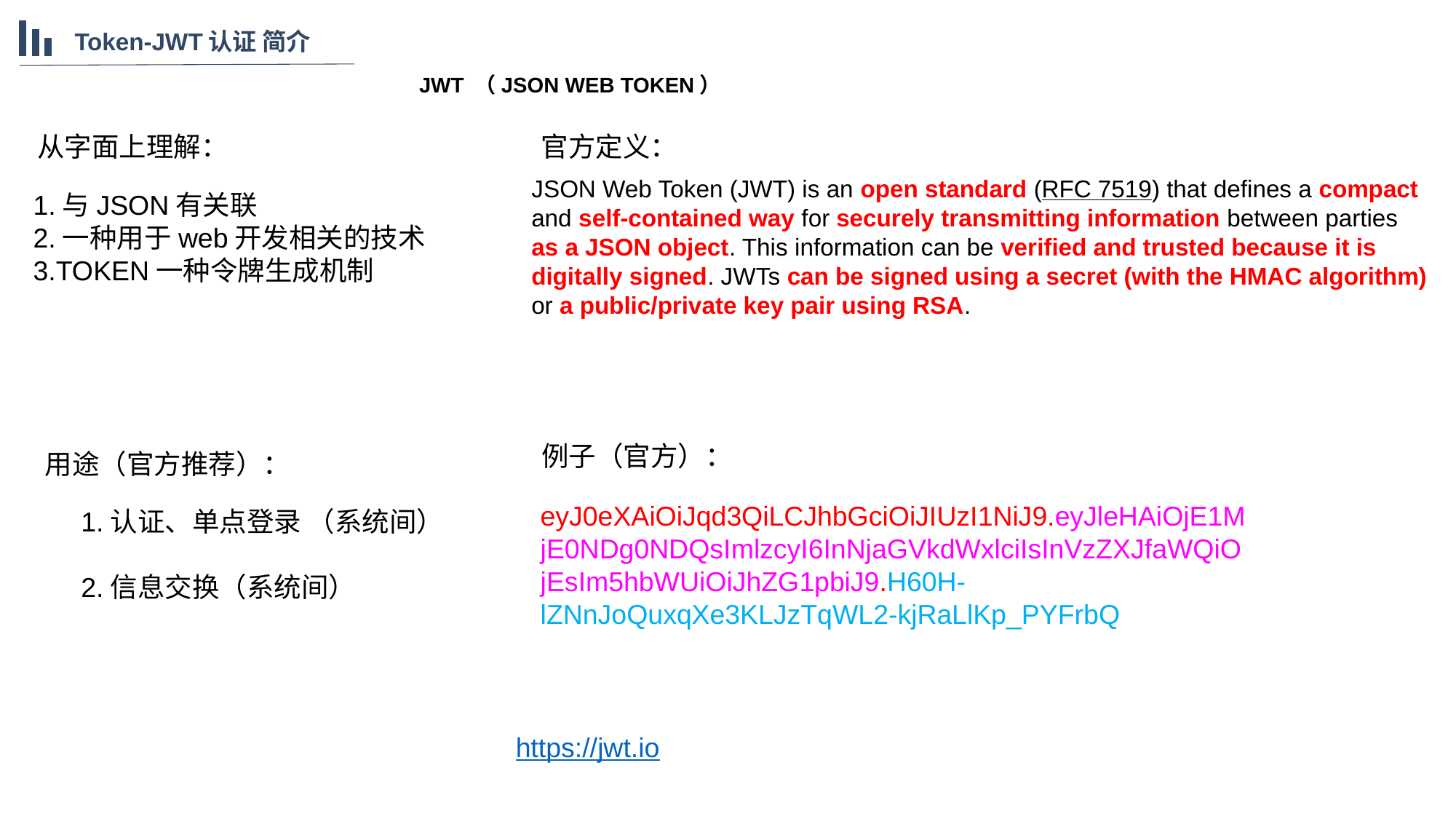

Token-JWT认证 简介

JWT （JSON WEB TOKEN）
从字面上理解：
官方定义：
JSON Web Token (JWT) is an open standard (RFC 7519) that defines a compact and self-contained way for securely transmitting information between parties as a JSON object. This information can be verified and trusted because it is digitally signed. JWTs can be signed using a secret (with the HMAC algorithm) or a public/private key pair using RSA.
1.与JSON有关联
2.一种用于web开发相关的技术
3.TOKEN一种令牌生成机制
例子（官方）：
用途（官方推荐）：
eyJ0eXAiOiJqd3QiLCJhbGciOiJIUzI1NiJ9.eyJleHAiOjE1MjE0NDg0NDQsImlzcyI6InNjaGVkdWxlciIsInVzZXJfaWQiOjEsIm5hbWUiOiJhZG1pbiJ9.H60H-lZNnJoQuxqXe3KLJzTqWL2-kjRaLlKp_PYFrbQ
1.认证、单点登录 （系统间）

2.信息交换（系统间）
https://jwt.io